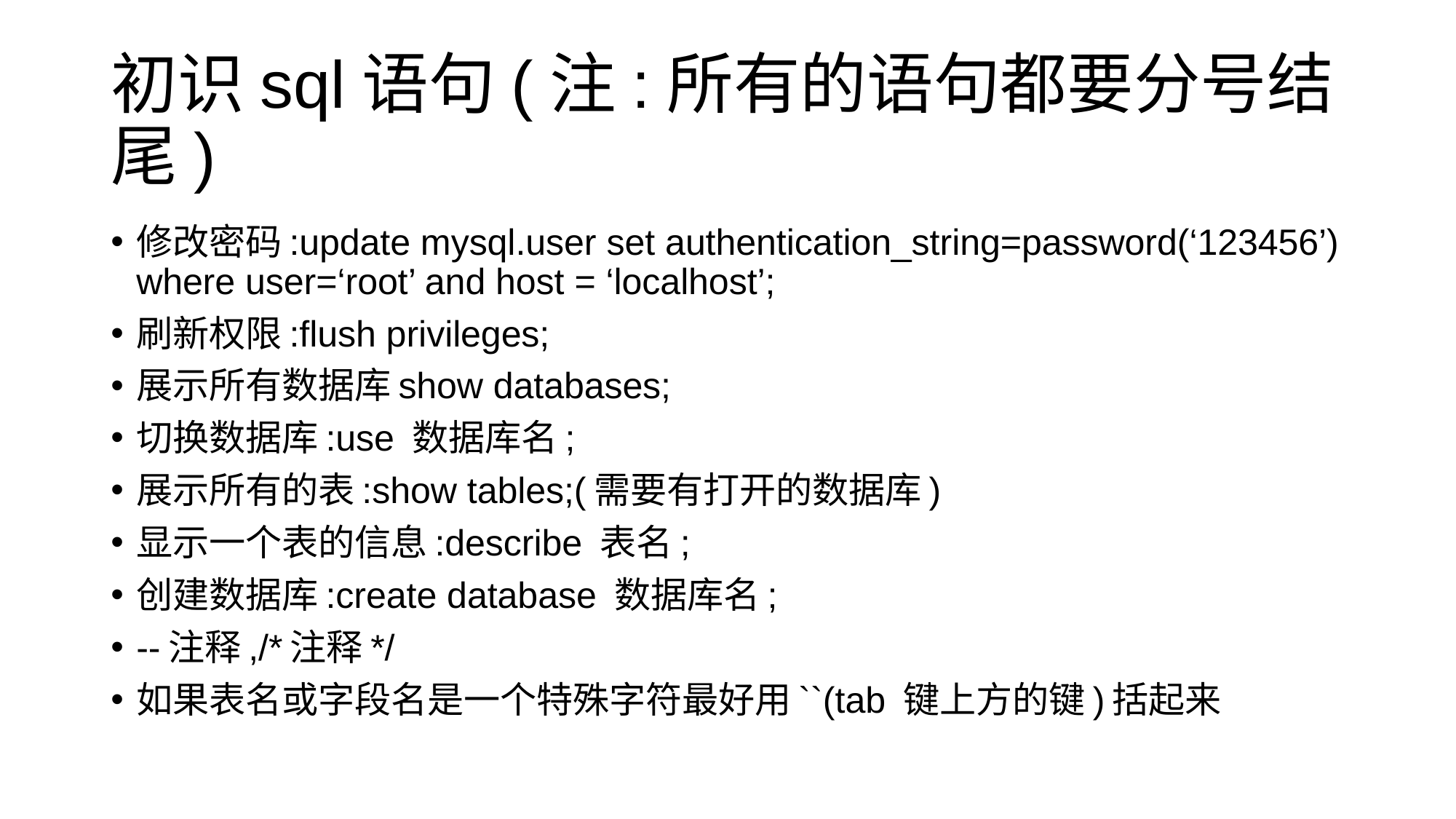

# 初识sql语句(注:所有的语句都要分号结尾)
修改密码:update mysql.user set authentication_string=password(‘123456’) where user=‘root’ and host = ‘localhost’;
刷新权限:flush privileges;
展示所有数据库show databases;
切换数据库:use 数据库名;
展示所有的表:show tables;(需要有打开的数据库)
显示一个表的信息:describe 表名;
创建数据库:create database 数据库名;
--注释,/*注释*/
如果表名或字段名是一个特殊字符最好用``(tab 键上方的键)括起来